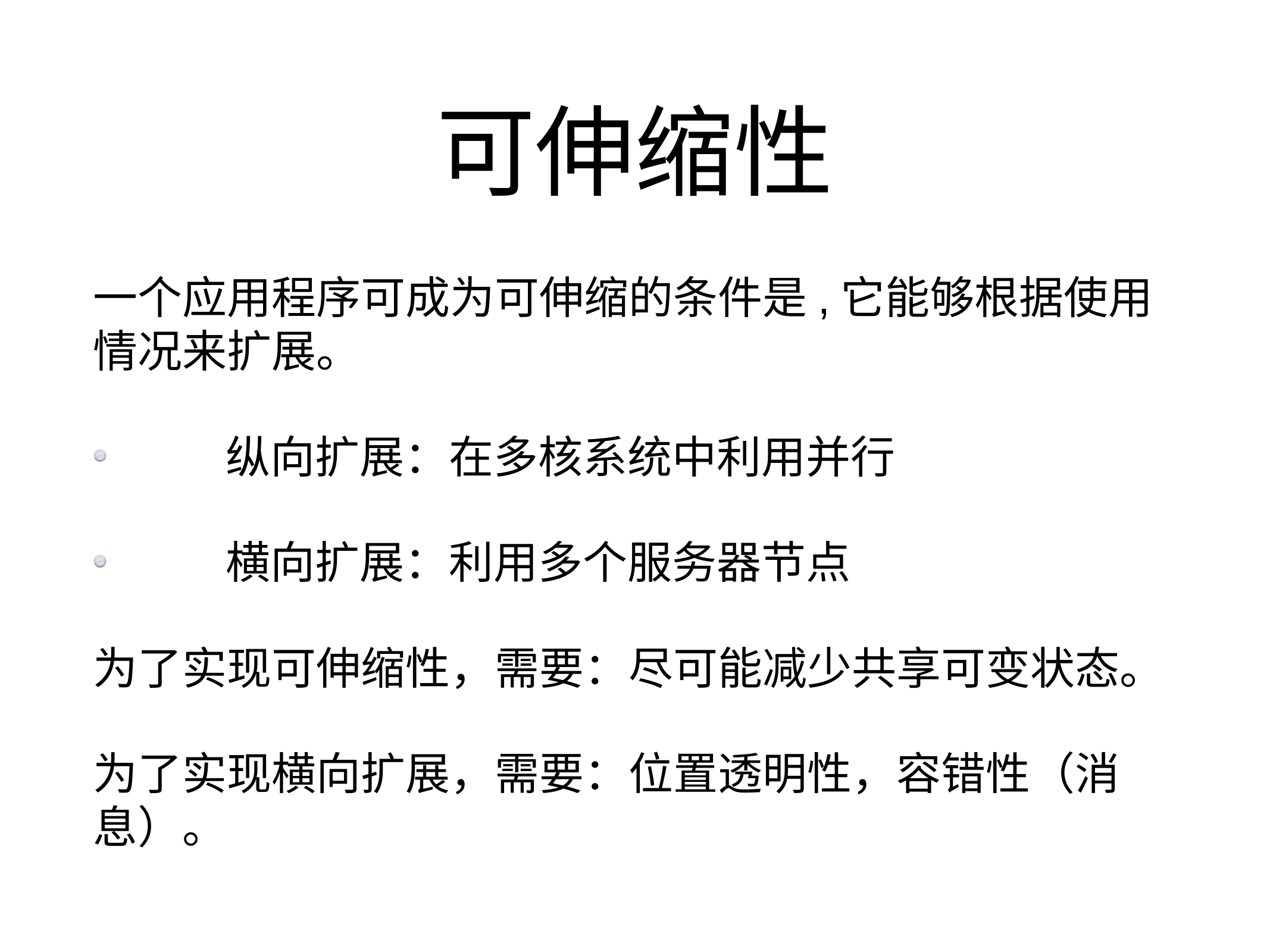

# 可伸缩性
一个应用程序可成为可伸缩的条件是,它能够根据使用情况来扩展。
	纵向扩展：在多核系统中利用并行
	横向扩展：利用多个服务器节点
为了实现可伸缩性，需要：尽可能减少共享可变状态。
为了实现横向扩展，需要：位置透明性，容错性（消息）。